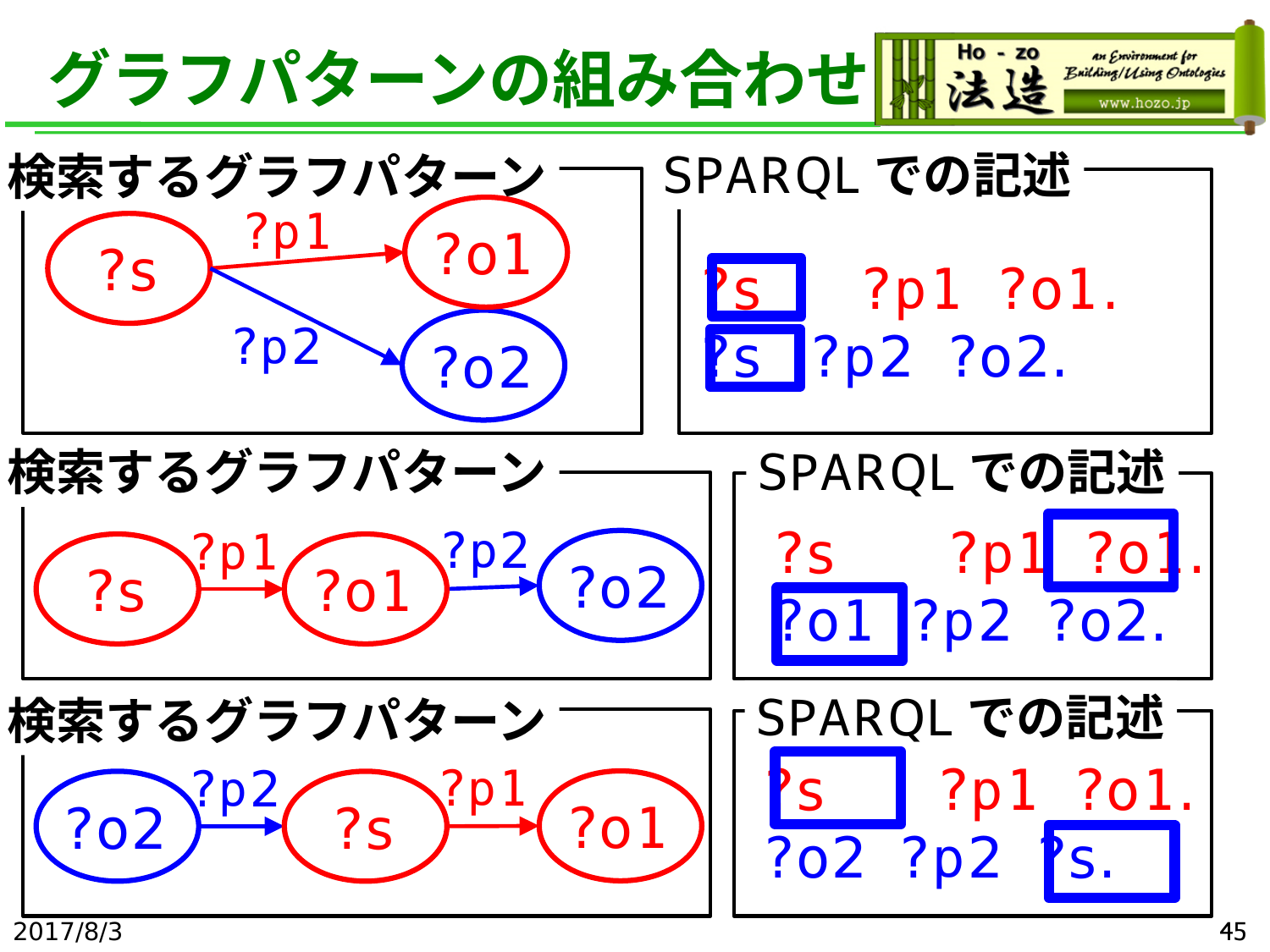

# グラフパターンの組み合わせ
SPARQLでの記述
検索するグラフパターン

?p1
?o1
?s
?s 　?p1  ?o1.
?s   ?p2  ?o2.

?p2
?o2

検索するグラフパターン
SPARQLでの記述

?s 　 ?p1  ?o1.
?o1  ?p2  ?o2.
?p2
?p1

?o2
?s
?o1

SPARQLでの記述
検索するグラフパターン

?s 　 ?p1  ?o1.
?o2  ?p2  ?s.
?p1
?p2

?o1
?o2
?s

2017/8/3
45